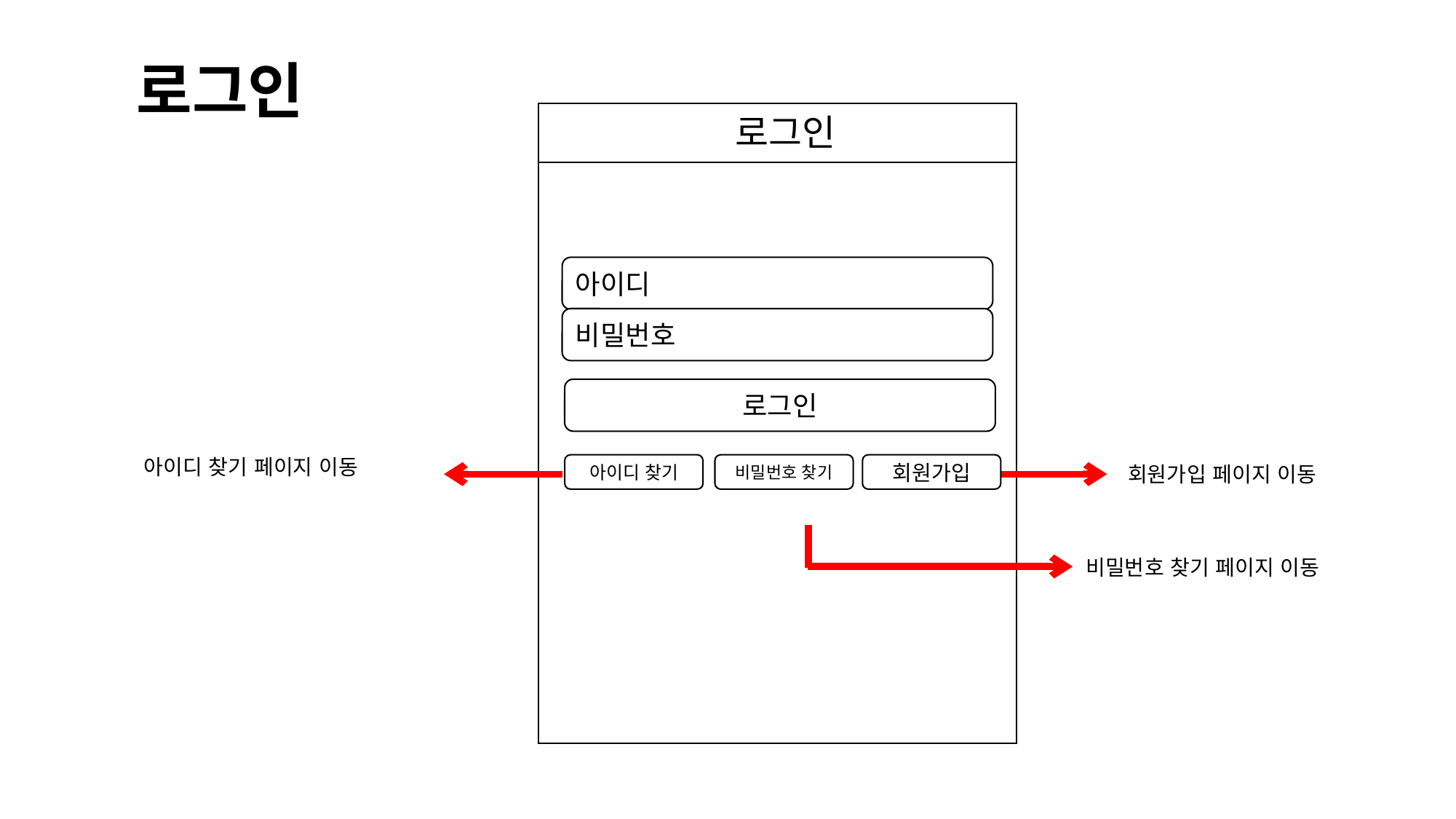

로그인

로그인
아이디
비밀번호
로그인
아이디 찾기 페이지 이동
아이디 찾기
비밀번호 찾기
회원가입
  회원가입 페이지 이동
  비밀번호 찾기 페이지 이동